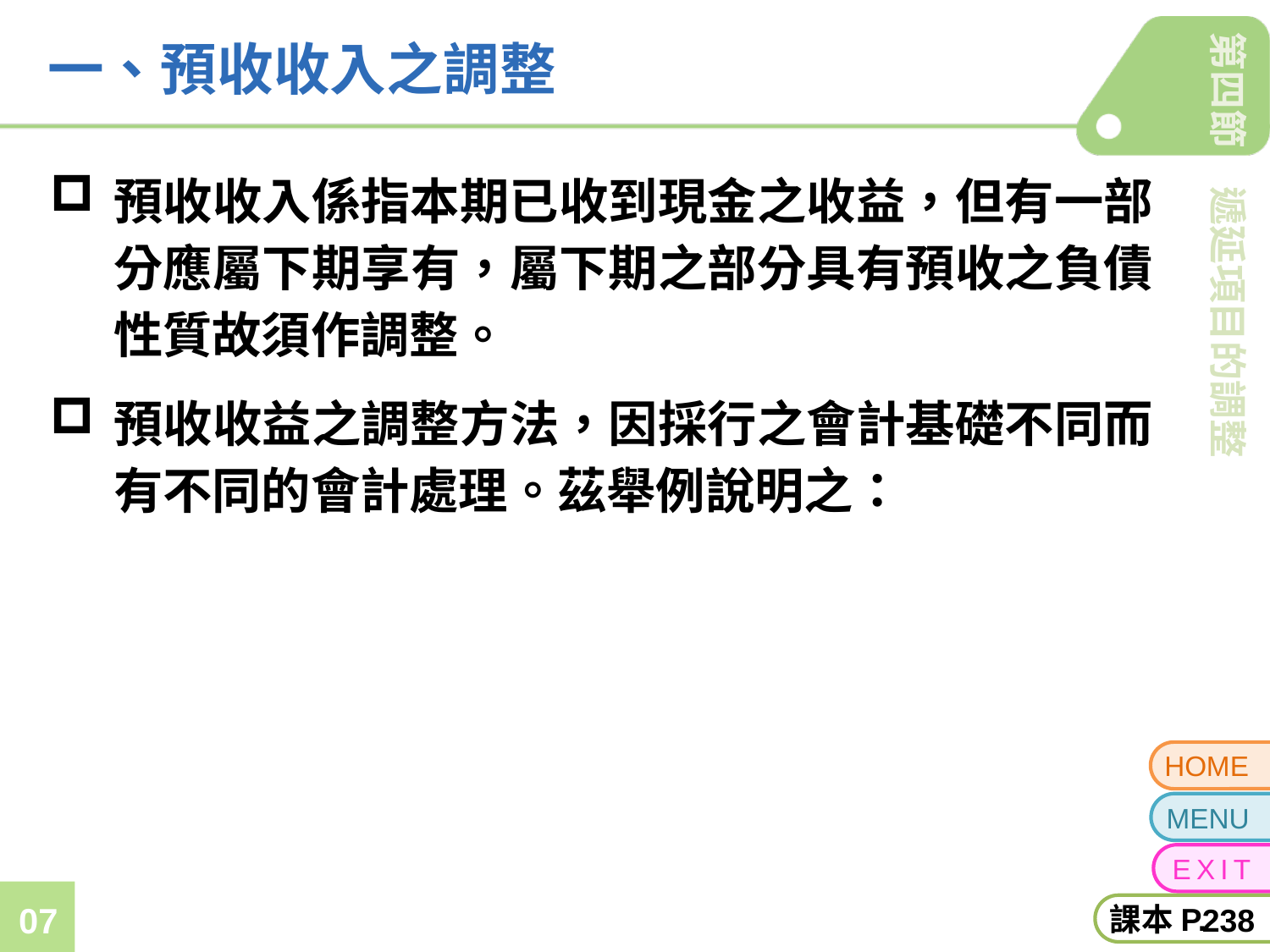

# 一、預收收入之調整
預收收入係指本期已收到現金之收益，但有一部分應屬下期享有，屬下期之部分具有預收之負債性質故須作調整。
預收收益之調整方法，因採行之會計基礎不同而有不同的會計處理。茲舉例說明之：
238